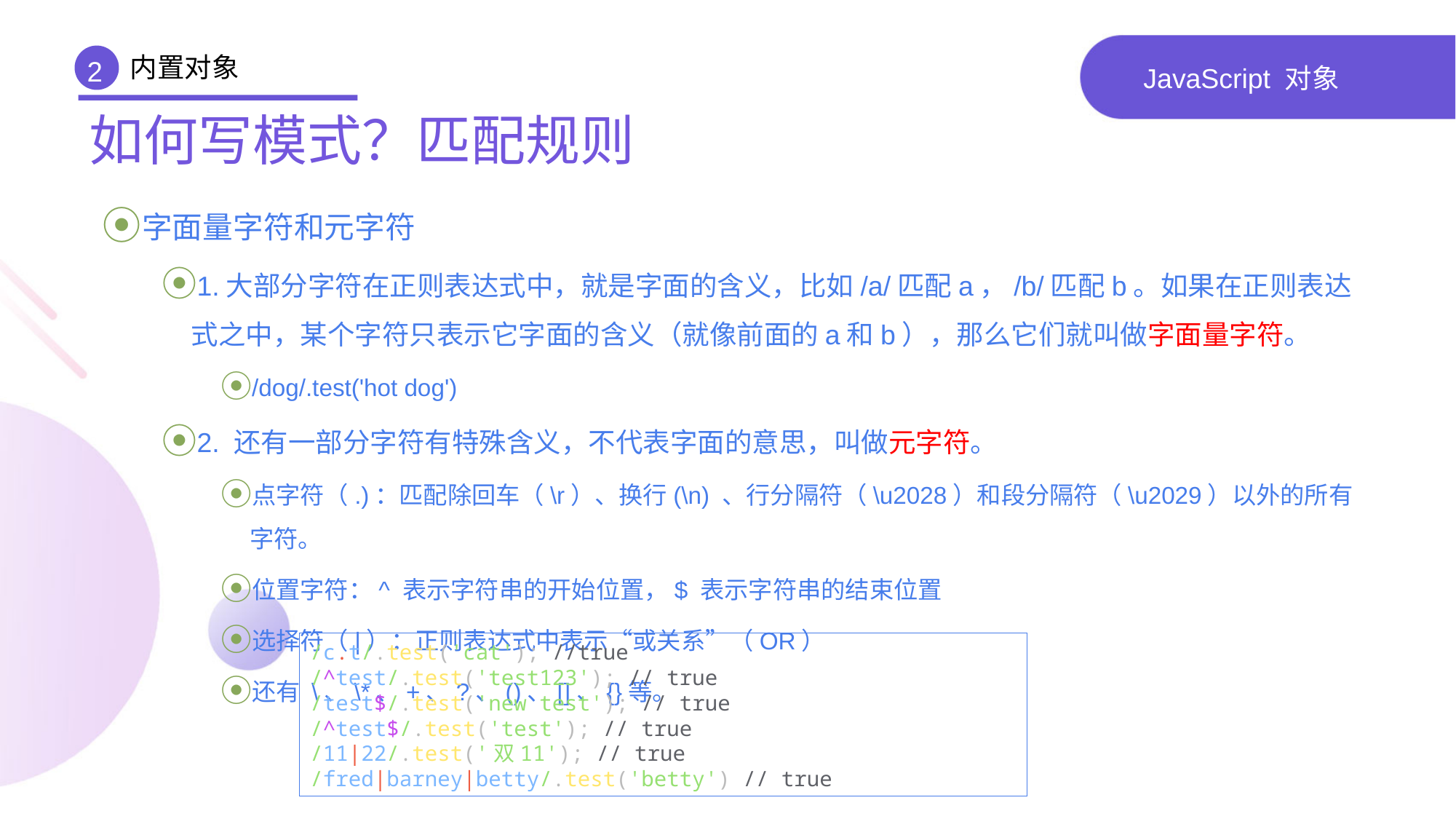

内置对象
2
# JavaScript 对象
如何写模式？匹配规则
字面量字符和元字符
1.大部分字符在正则表达式中，就是字面的含义，比如/a/匹配a，/b/匹配b。如果在正则表达式之中，某个字符只表示它字面的含义（就像前面的a和b），那么它们就叫做字面量字符。
/dog/.test('hot dog')
2. 还有一部分字符有特殊含义，不代表字面的意思，叫做元字符。
点字符（.)：匹配除回车（\r）、换行(\n) 、行分隔符（\u2028）和段分隔符（\u2029）以外的所有字符。
位置字符：^ 表示字符串的开始位置，$ 表示字符串的结束位置
选择符（|）：正则表达式中表示“或关系”（OR）
还有 \、\*、+、?、()、[]、{}等。

/c.t/.test('cat'); //true
/^test/.test('test123'); // true
/test$/.test('new test'); // true
/^test$/.test('test'); // true
/11|22/.test('双11'); // true
/fred|barney|betty/.test('betty') // true